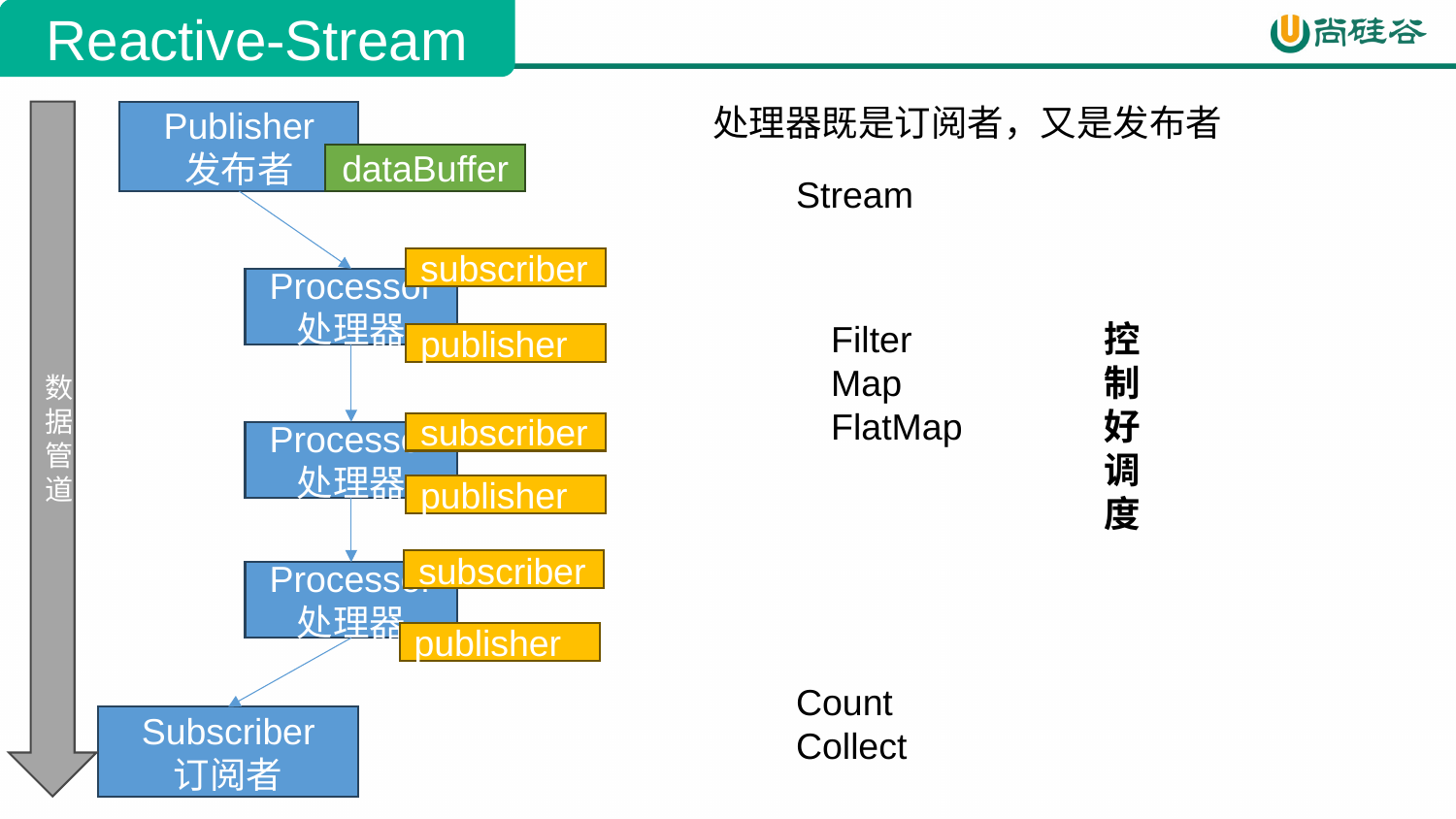

Reactive-Stream
处理器既是订阅者，又是发布者
数据管道
Publisher
发布者
dataBuffer
Stream
subscriber
Processor
处理器
控制好调度
Filter
Map
FlatMap
publisher
subscriber
Processor
处理器
publisher
subscriber
Processor
处理器
publisher
Count
Collect
Subscriber
订阅者